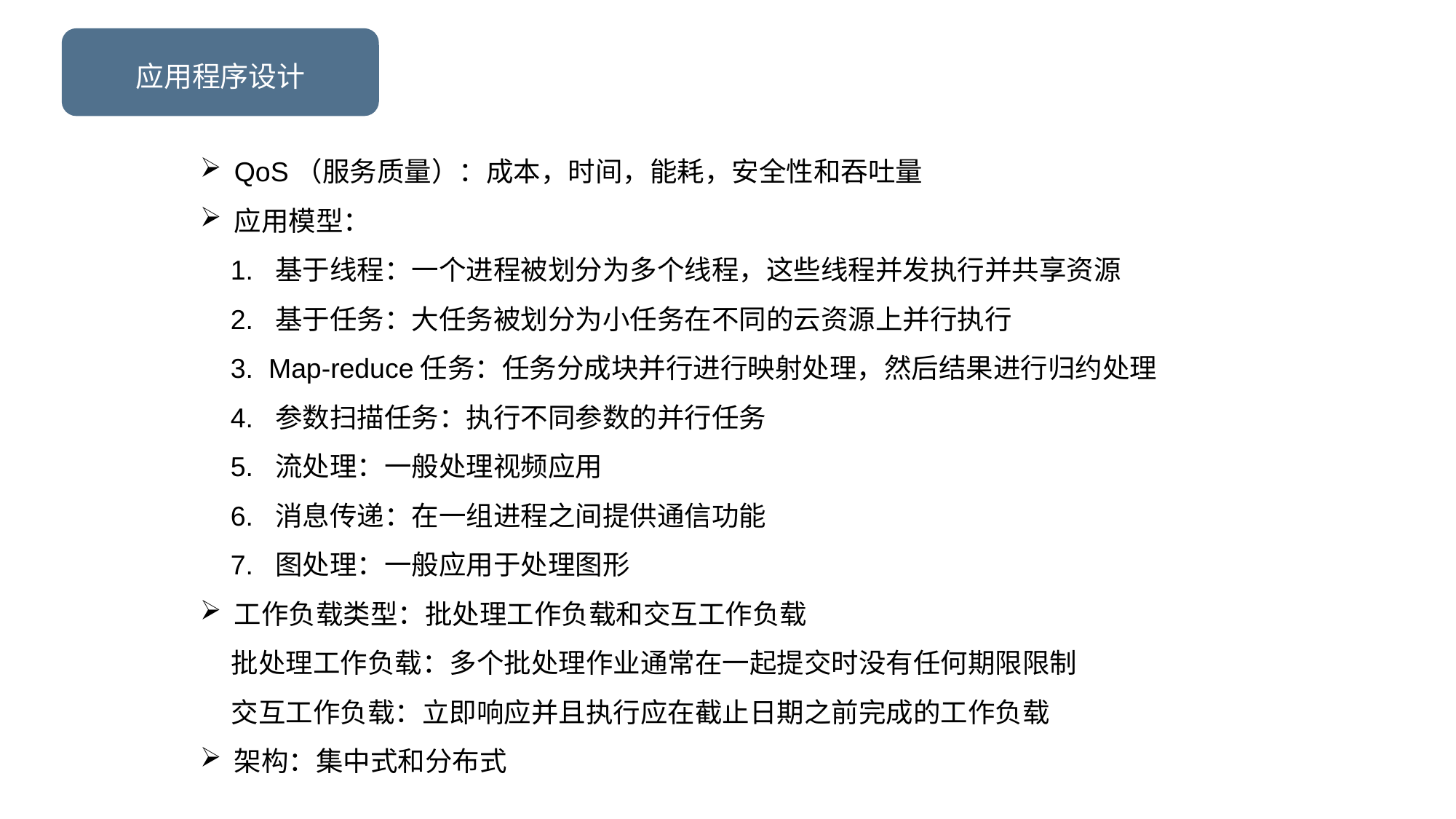

应用程序设计
QoS（服务质量）：成本，时间，能耗，安全性和吞吐量
应用模型：
    1.  基于线程：一个进程被划分为多个线程，这些线程并发执行并共享资源
    2.  基于任务：大任务被划分为小任务在不同的云资源上并行执行
    3.  Map-reduce任务：任务分成块并行进行映射处理，然后结果进行归约处理
    4.  参数扫描任务：执行不同参数的并行任务
    5.  流处理：一般处理视频应用
    6.  消息传递：在一组进程之间提供通信功能
    7.  图处理：一般应用于处理图形
工作负载类型：批处理工作负载和交互工作负载
    批处理工作负载：多个批处理作业通常在一起提交时没有任何期限限制
    交互工作负载：立即响应并且执行应在截止日期之前完成的工作负载
架构：集中式和分布式